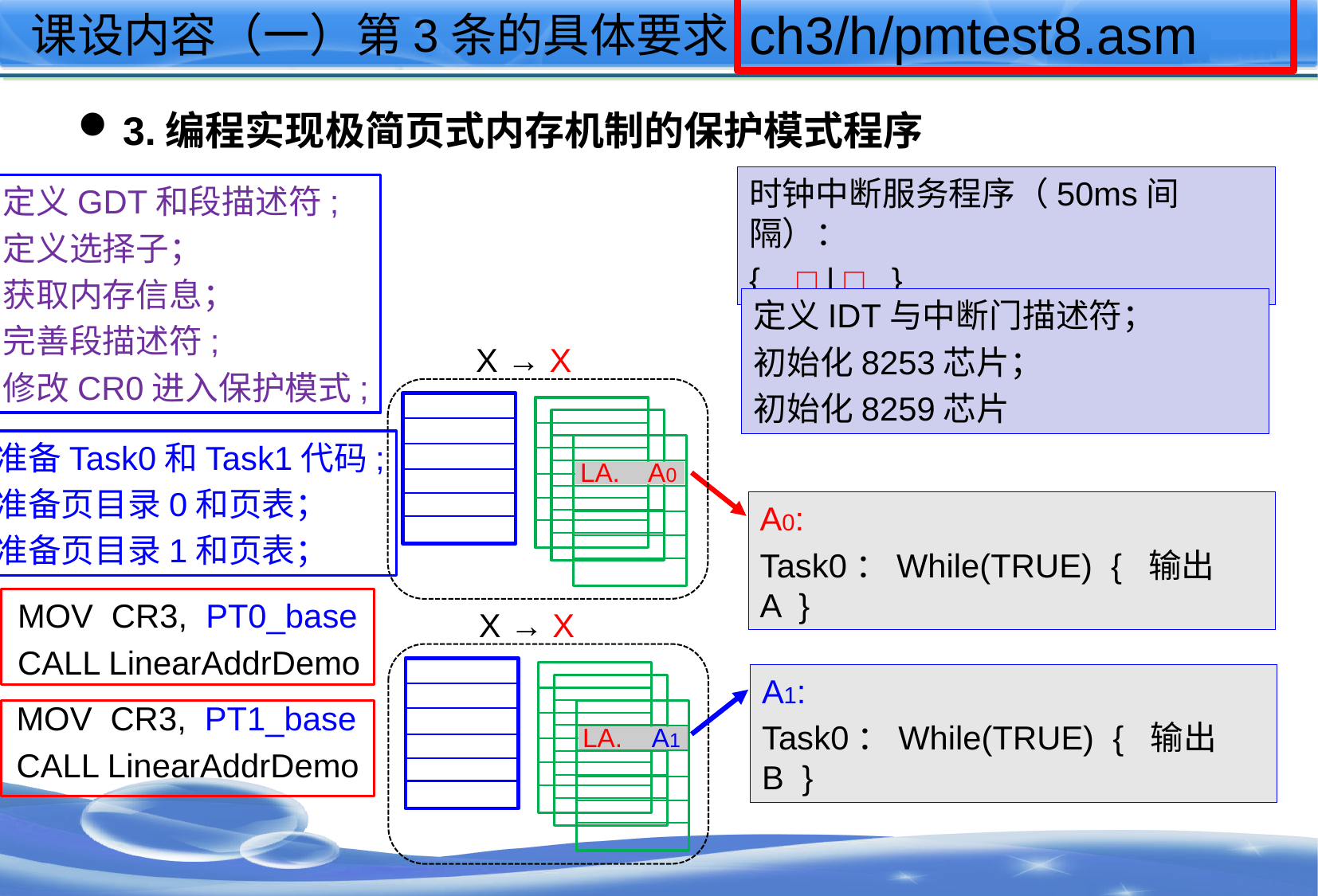

ch3/h/pmtest8.asm
# 课设内容（一）第3条的具体要求
3.编程实现极简页式内存机制的保护模式程序
时钟中断服务程序（50ms间隔）：
{    □ | □   }
定义GDT和段描述符;
定义选择子；
获取内存信息；
完善段描述符;
修改CR0进入保护模式;
定义IDT与中断门描述符；
初始化8253芯片；
初始化8259芯片
X → X

准备Task0和Task1代码;
准备页目录0和页表；
准备页目录1和页表；

LA.    A0

A0:
Task0：While(TRUE)  {  输出A  }

MOV  CR3,  PT0_base
CALL LinearAddrDemo
X → X

LA.    A1

A1:
Task0：While(TRUE)  {  输出B  }
MOV  CR3,  PT1_base
CALL LinearAddrDemo